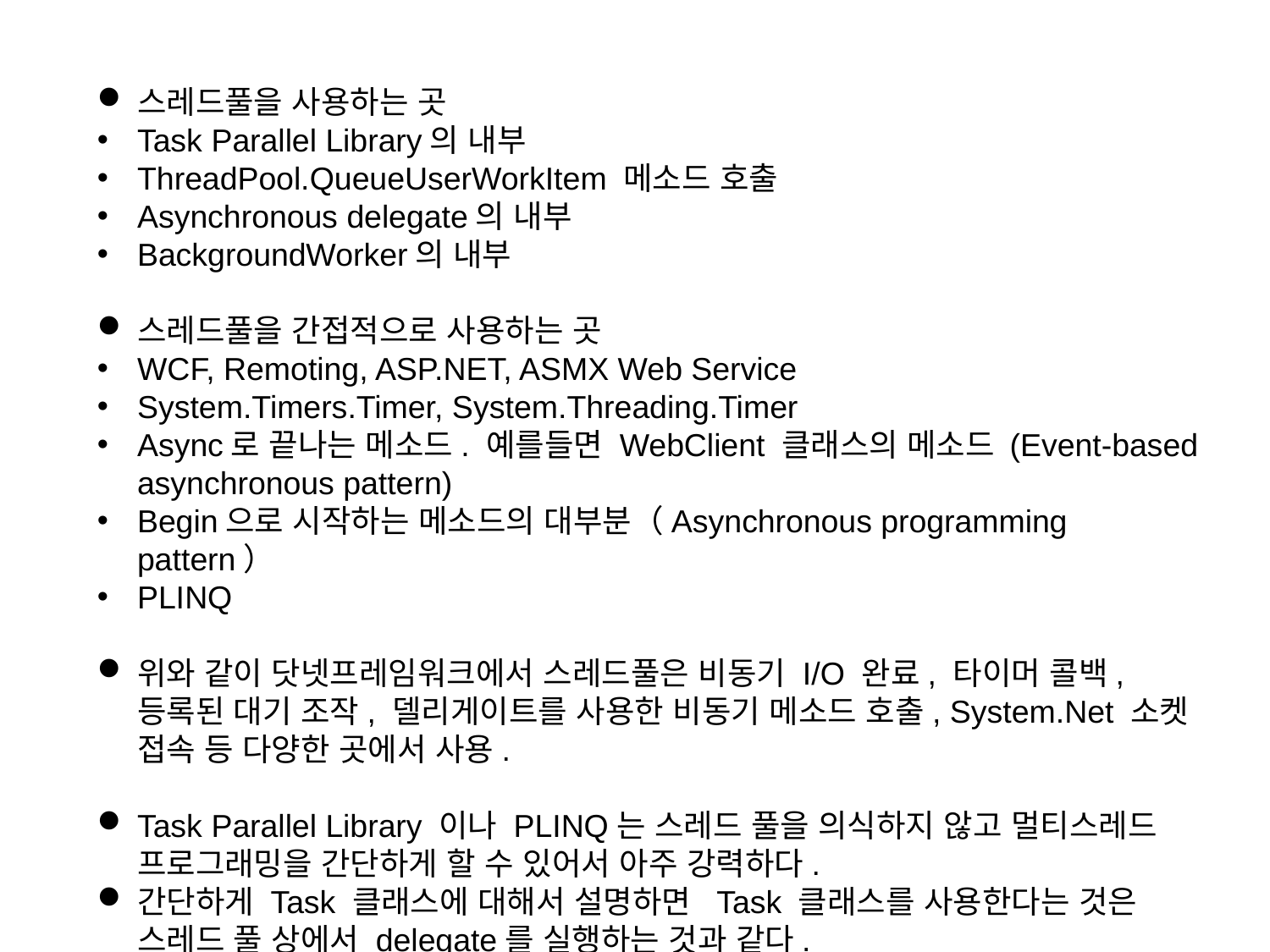

스레드풀을 사용하는 곳
Task Parallel Library의 내부
ThreadPool.QueueUserWorkItem 메소드 호출
Asynchronous delegate의 내부
BackgroundWorker의 내부

스레드풀을 간접적으로 사용하는 곳
WCF, Remoting, ASP.NET, ASMX Web Service
System.Timers.Timer, System.Threading.Timer
Async로 끝나는 메소드. 예를들면 WebClient 클래스의 메소드 (Event-based asynchronous pattern)
Begin으로 시작하는 메소드의 대부분（Asynchronous programming pattern）
PLINQ

위와 같이 닷넷프레임워크에서 스레드풀은 비동기 I/O 완료, 타이머 콜백, 등록된 대기 조작, 델리게이트를 사용한 비동기 메소드 호출, System.Net 소켓 접속 등 다양한 곳에서 사용.

Task Parallel Library 이나 PLINQ는 스레드 풀을 의식하지 않고 멀티스레드 프로그래밍을 간단하게 할 수 있어서 아주 강력하다.
간단하게 Task 클래스에 대해서 설명하면  Task 클래스를 사용한다는 것은 스레드 풀 상에서 delegate를 실행하는 것과 같다.